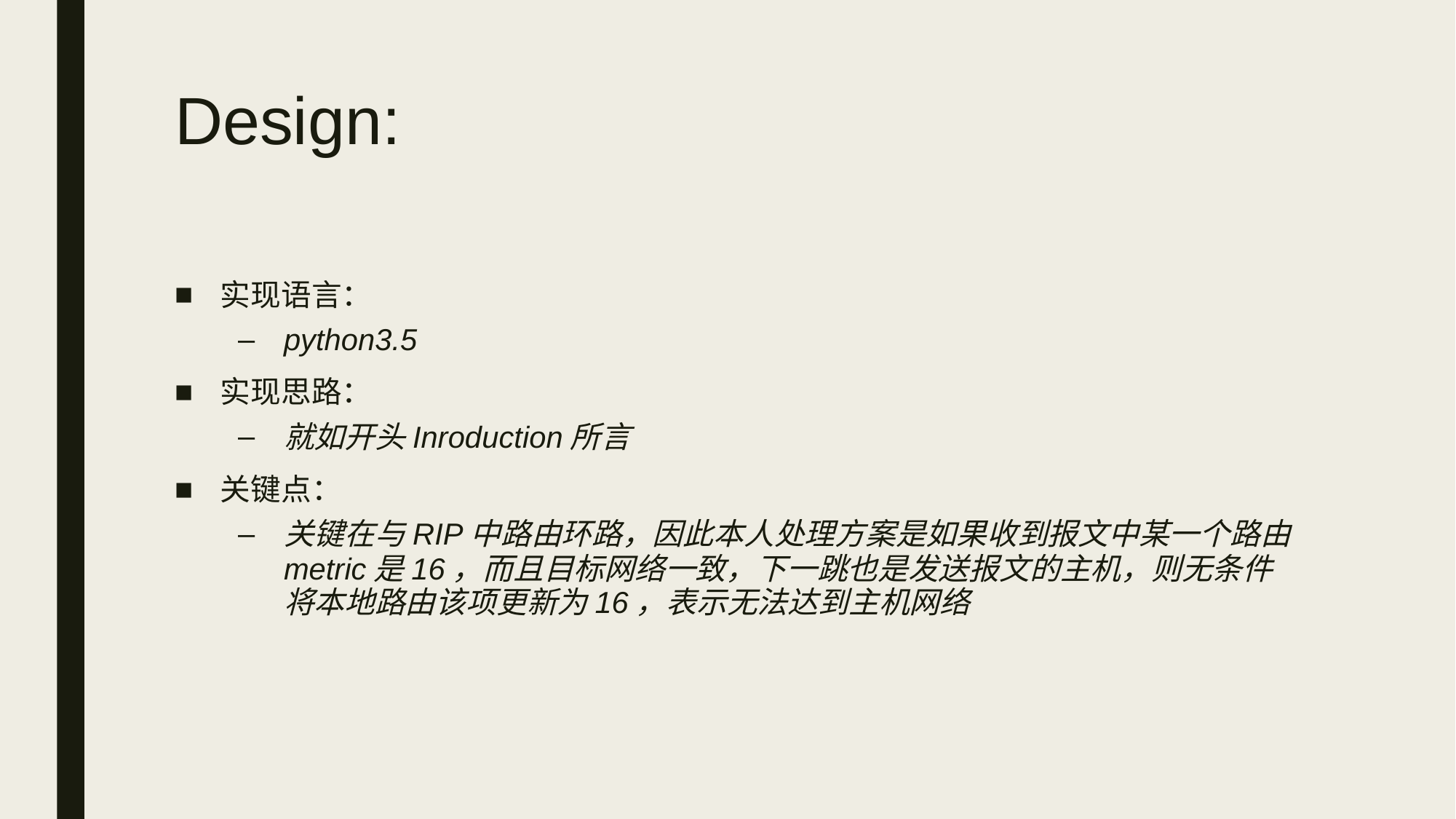

# Design:
实现语言：
python3.5
实现思路：
就如开头Inroduction所言
关键点：
关键在与RIP中路由环路，因此本人处理方案是如果收到报文中某一个路由metric是16，而且目标网络一致，下一跳也是发送报文的主机，则无条件将本地路由该项更新为16，表示无法达到主机网络